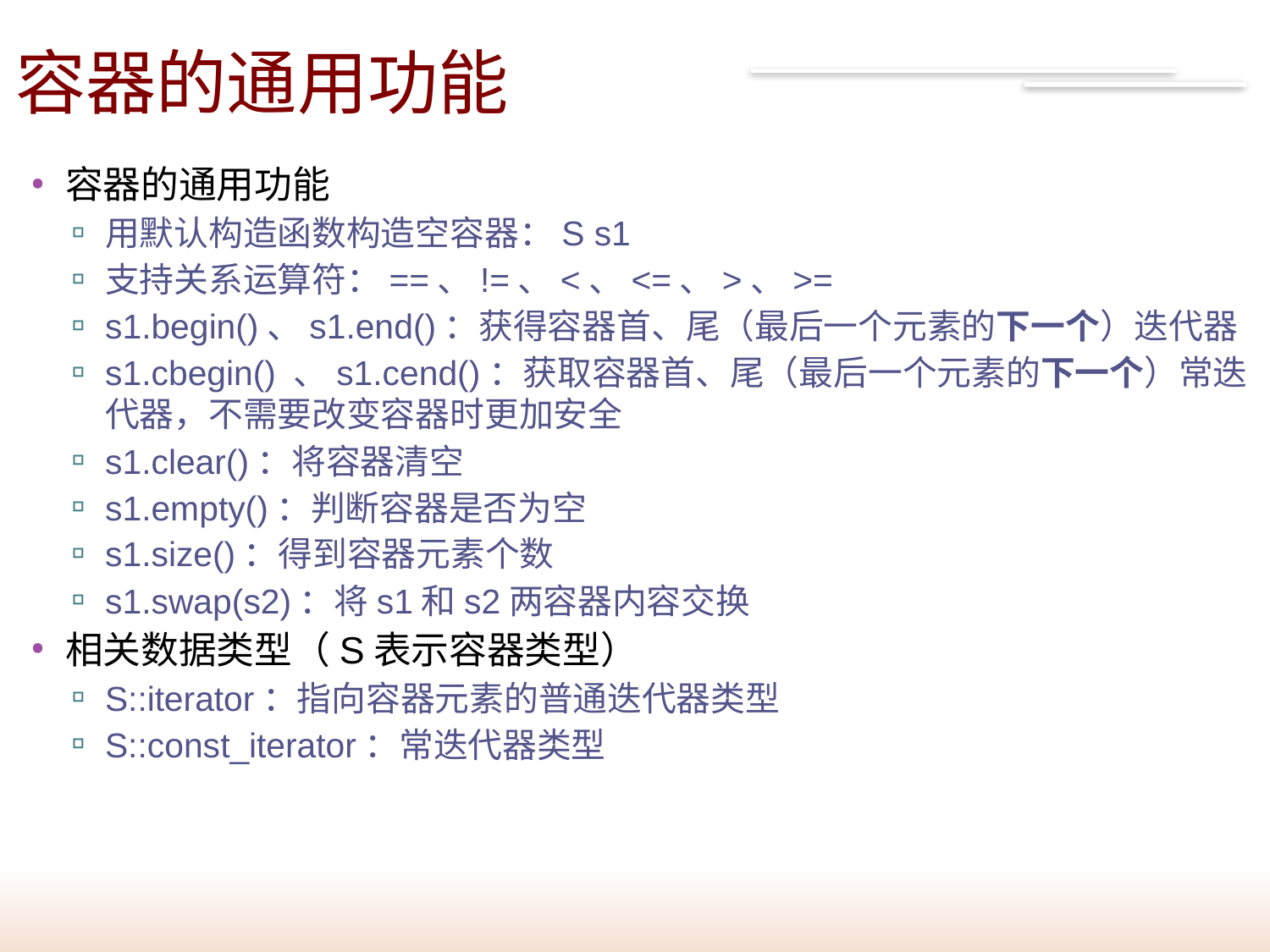

# 容器的通用功能
38
容器的通用功能
用默认构造函数构造空容器：S s1
支持关系运算符：==、!=、<、<=、>、>=
s1.begin()、s1.end()：获得容器首、尾（最后一个元素的下一个）迭代器
s1.cbegin() 、s1.cend()：获取容器首、尾（最后一个元素的下一个）常迭代器，不需要改变容器时更加安全
s1.clear()：将容器清空
s1.empty()：判断容器是否为空
s1.size()：得到容器元素个数
s1.swap(s2)：将s1和s2两容器内容交换
相关数据类型（S表示容器类型）
S::iterator：指向容器元素的普通迭代器类型
S::const_iterator：常迭代器类型